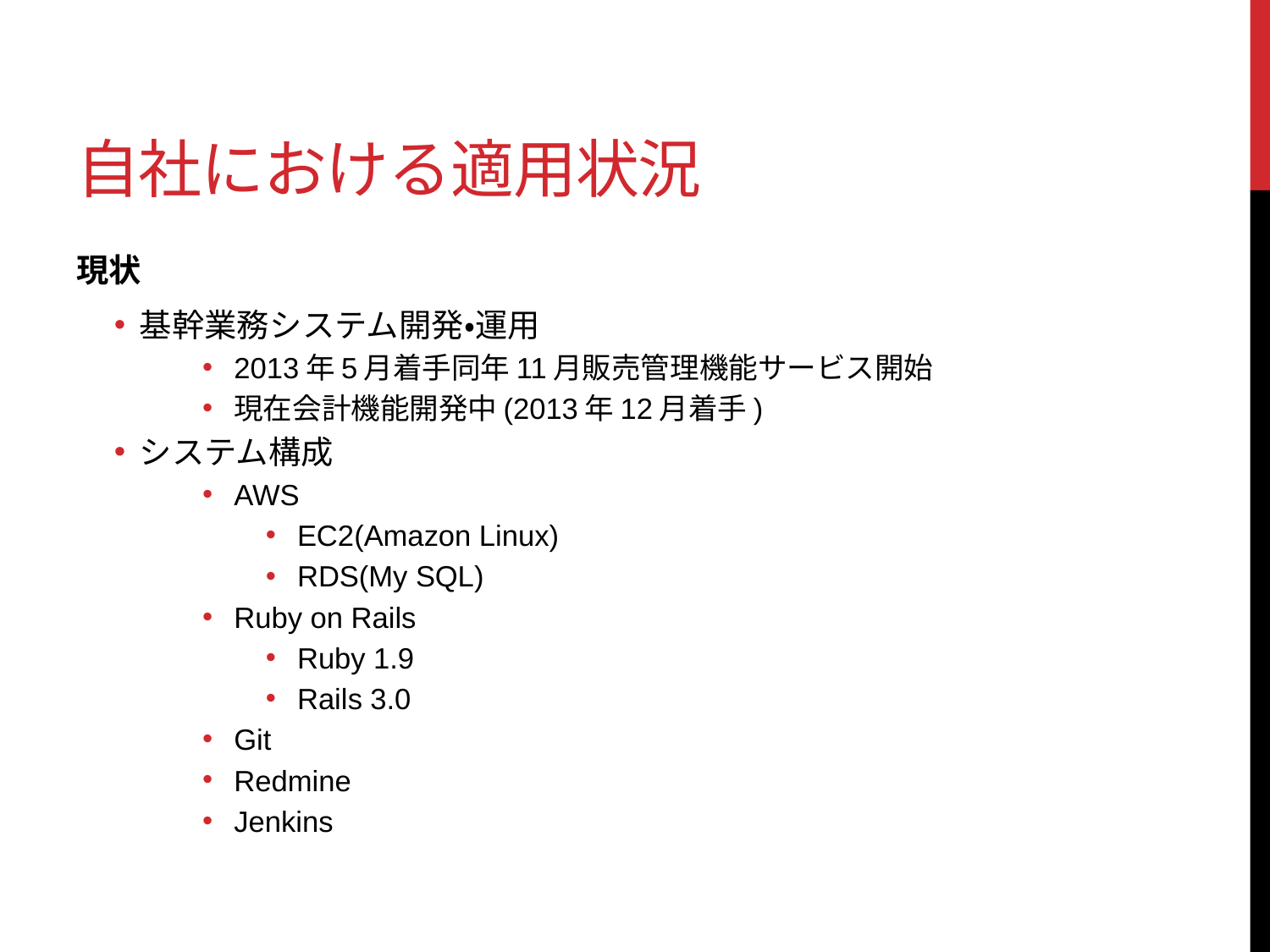

# 自社における適用状況
現状
基幹業務システム開発・運用
2013年5月着手同年11月販売管理機能サービス開始
現在会計機能開発中(2013年12月着手)
システム構成
AWS
EC2(Amazon Linux)
RDS(My SQL)
Ruby on Rails
Ruby 1.9
Rails 3.0
Git
Redmine
Jenkins